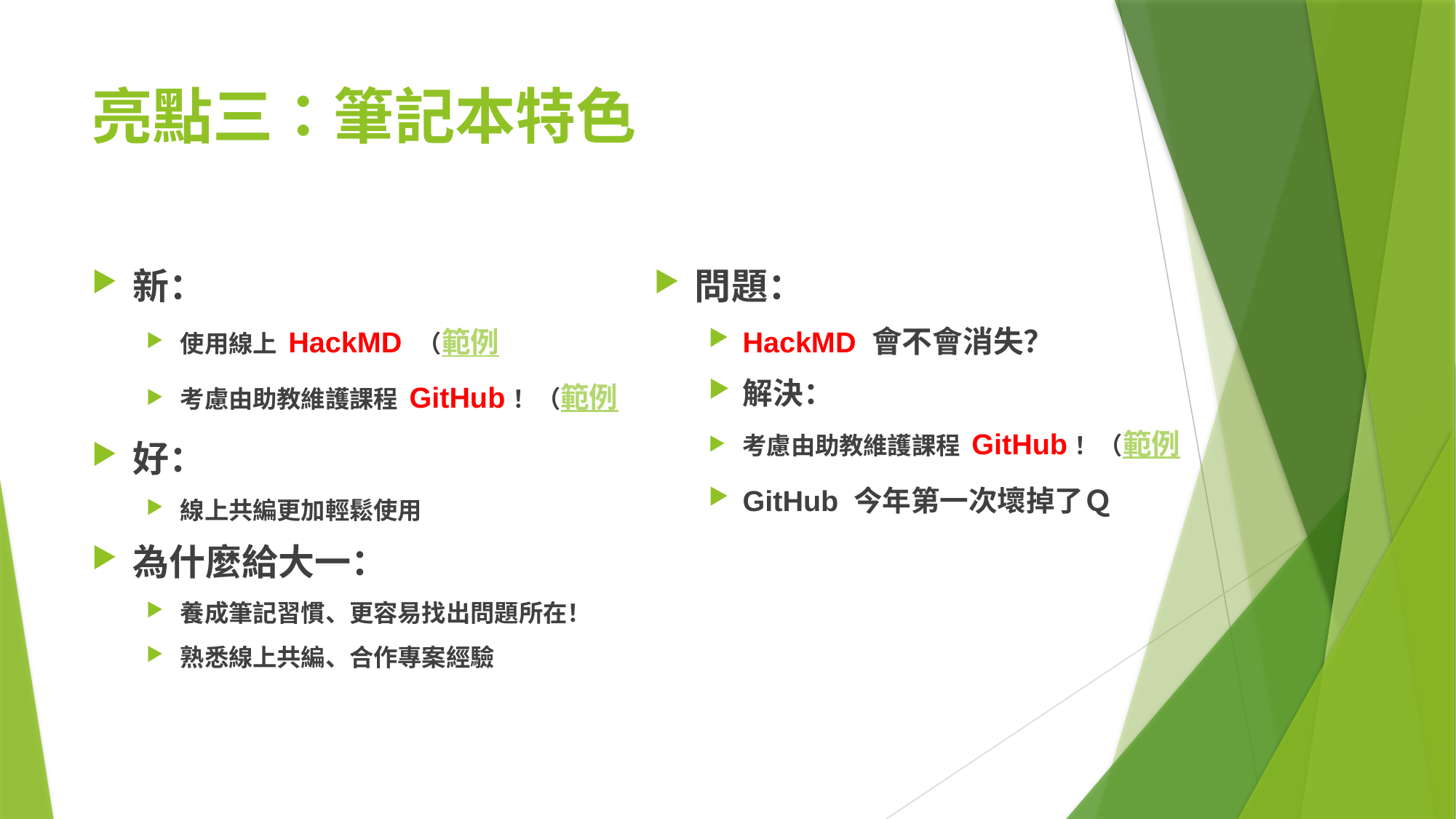

# 亮點三：筆記本特色
問題：
HackMD 會不會消失？
解決：
考慮由助教維護課程 GitHub！（範例
GitHub 今年第一次壞掉了Ｑ
新：
使用線上 HackMD （範例
考慮由助教維護課程 GitHub！（範例
好：
線上共編更加輕鬆使用
為什麼給大一：
養成筆記習慣、更容易找出問題所在！
熟悉線上共編、合作專案經驗